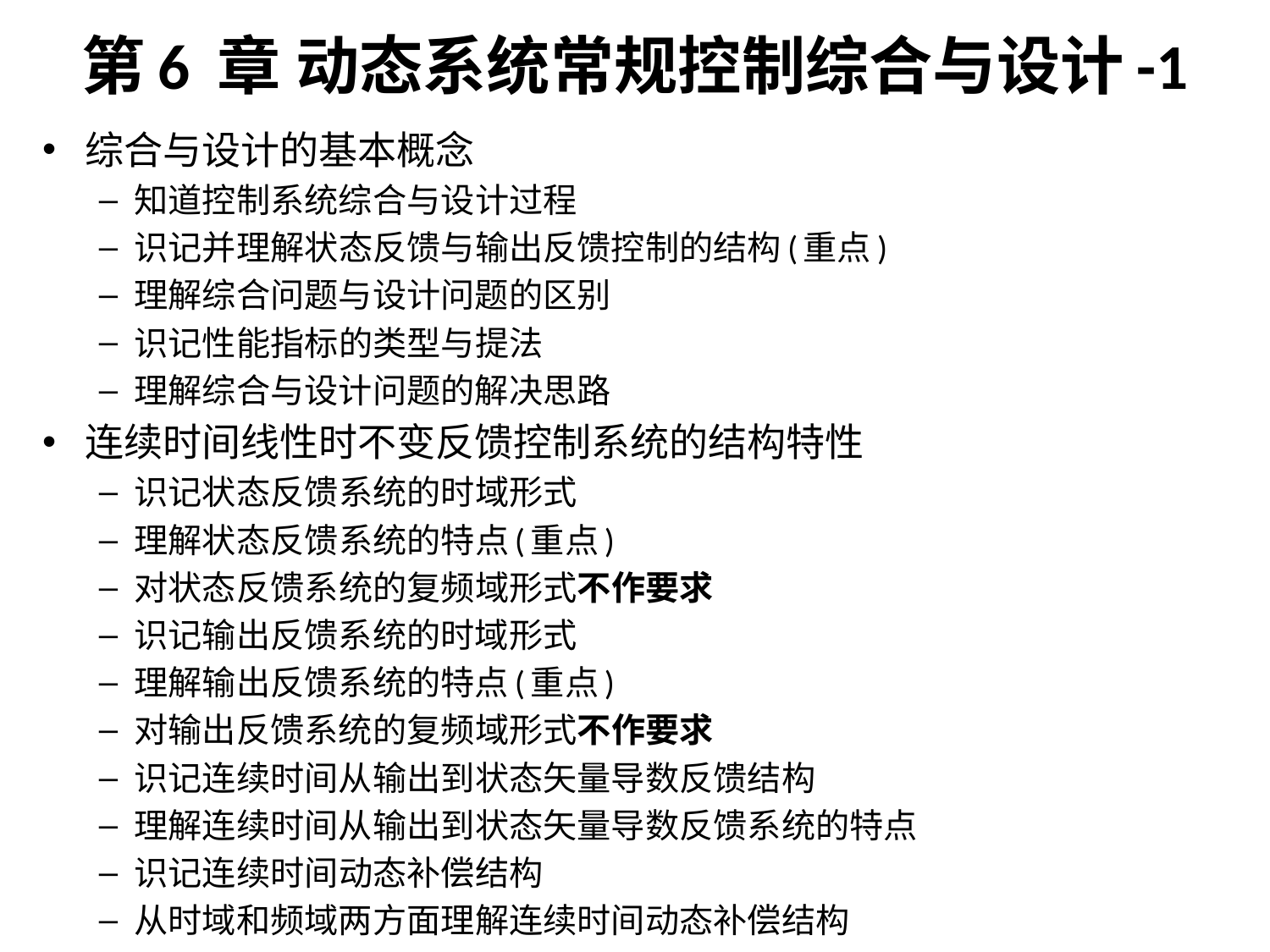

# 第6 章 动态系统常规控制综合与设计-1
综合与设计的基本概念
知道控制系统综合与设计过程
识记并理解状态反馈与输出反馈控制的结构(重点)
理解综合问题与设计问题的区别
识记性能指标的类型与提法
理解综合与设计问题的解决思路
连续时间线性时不变反馈控制系统的结构特性
识记状态反馈系统的时域形式
理解状态反馈系统的特点(重点)
对状态反馈系统的复频域形式不作要求
识记输出反馈系统的时域形式
理解输出反馈系统的特点(重点)
对输出反馈系统的复频域形式不作要求
识记连续时间从输出到状态矢量导数反馈结构
理解连续时间从输出到状态矢量导数反馈系统的特点
识记连续时间动态补偿结构
从时域和频域两方面理解连续时间动态补偿结构